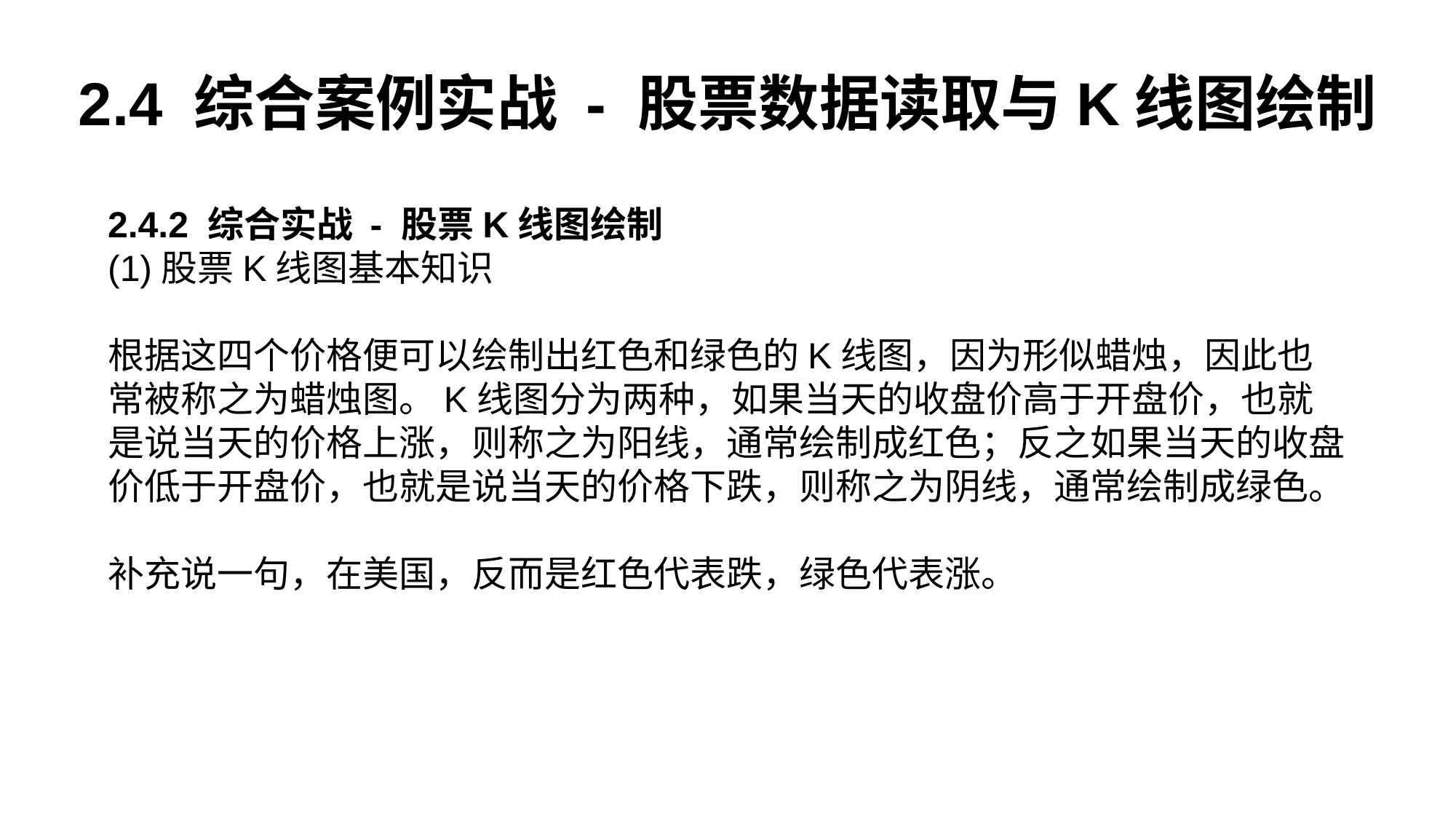

2.4 综合案例实战 - 股票数据读取与K线图绘制
2.4.2 综合实战 - 股票K线图绘制
(1)股票K线图基本知识

根据这四个价格便可以绘制出红色和绿色的K线图，因为形似蜡烛，因此也常被称之为蜡烛图。K线图分为两种，如果当天的收盘价高于开盘价，也就是说当天的价格上涨，则称之为阳线，通常绘制成红色；反之如果当天的收盘价低于开盘价，也就是说当天的价格下跌，则称之为阴线，通常绘制成绿色。

补充说一句，在美国，反而是红色代表跌，绿色代表涨。